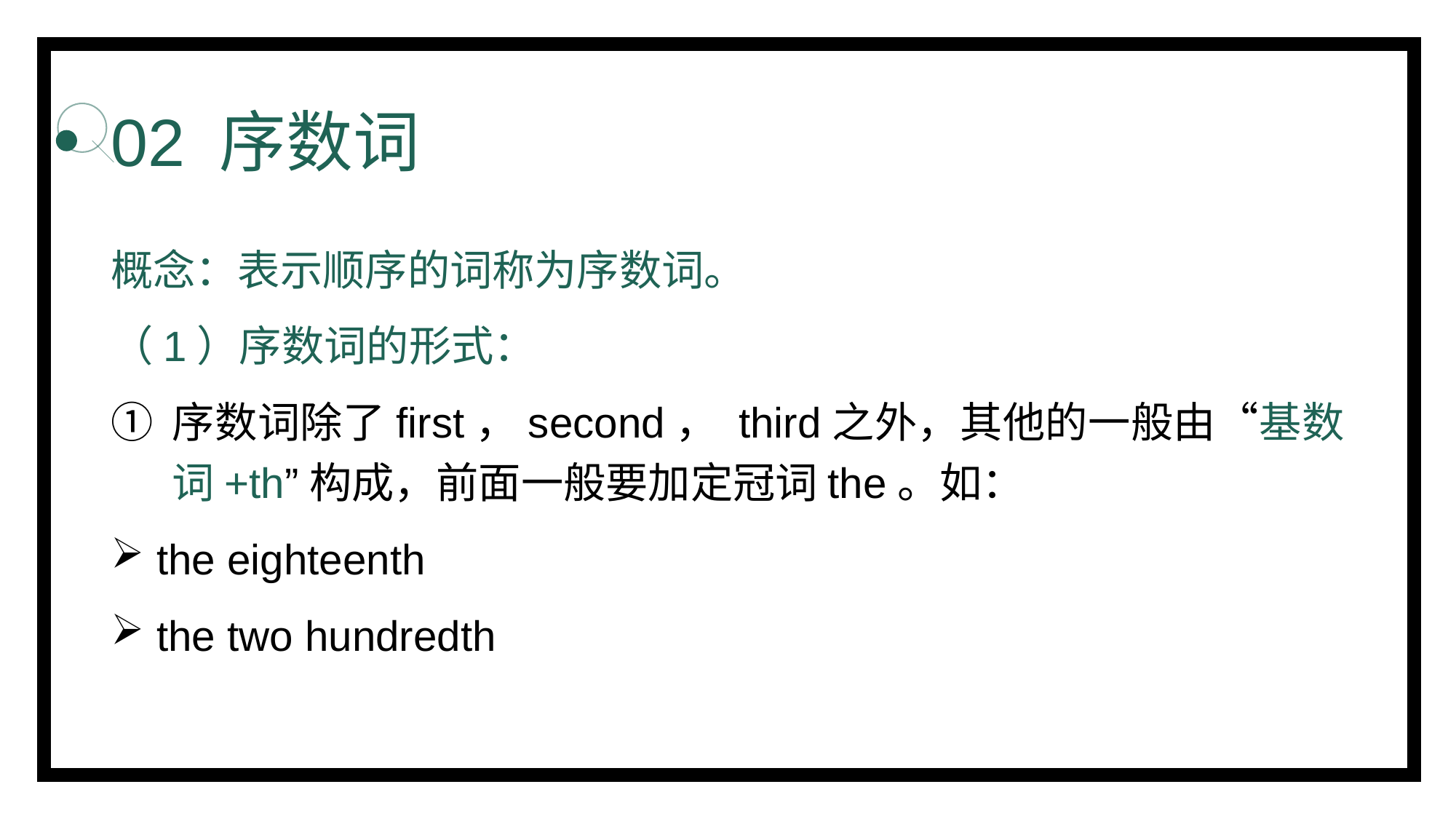

# 02 序数词
概念：表示顺序的词称为序数词。
（1）序数词的形式：
序数词除了first，second， third之外，其他的一般由“基数词+th”构成，前面一般要加定冠词the。如：
 the eighteenth
 the two hundredth